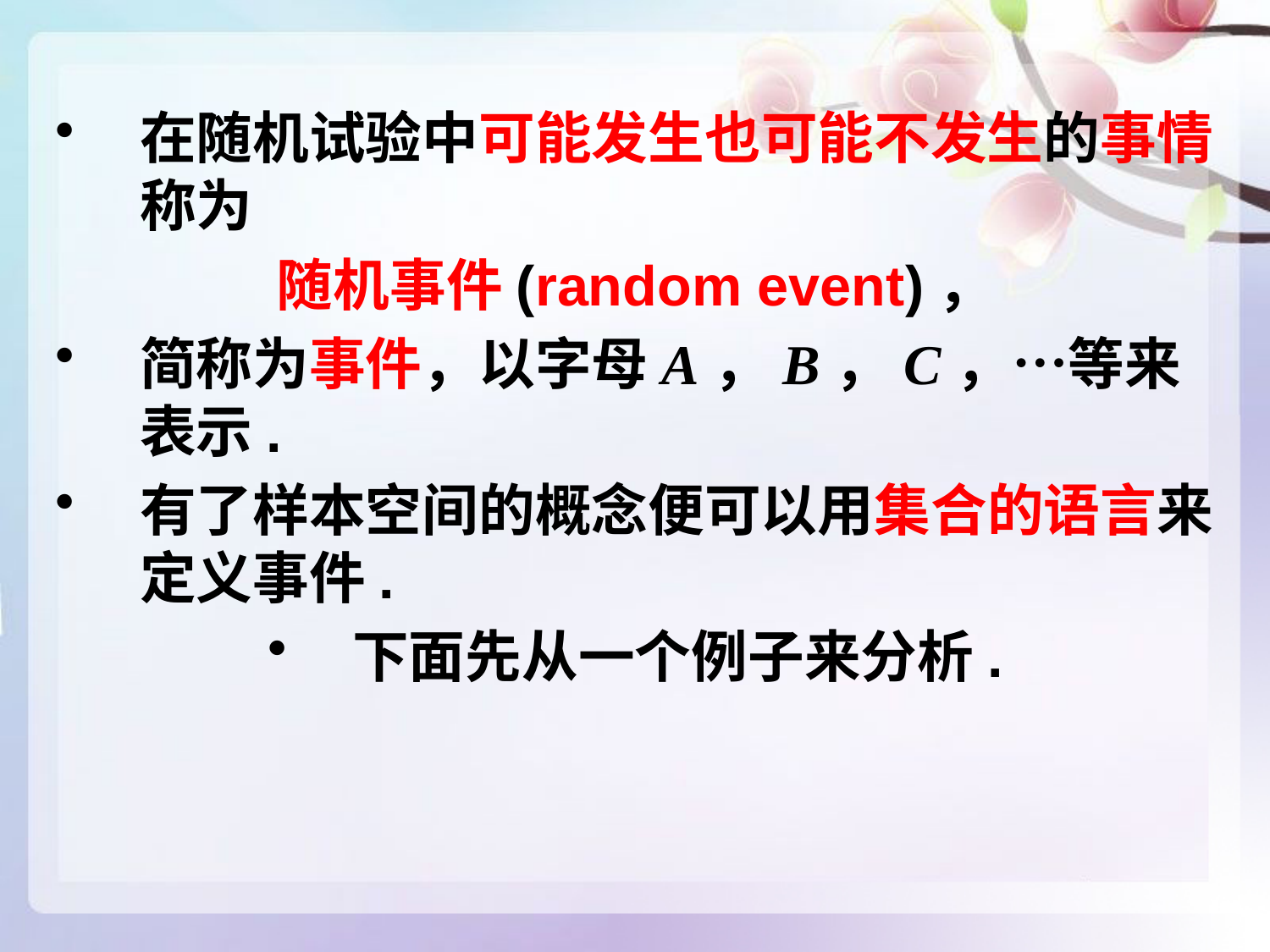

在随机试验中可能发生也可能不发生的事情称为
随机事件(random event)，
简称为事件，以字母A，B，C，…等来表示.
有了样本空间的概念便可以用集合的语言来定义事件.
下面先从一个例子来分析.